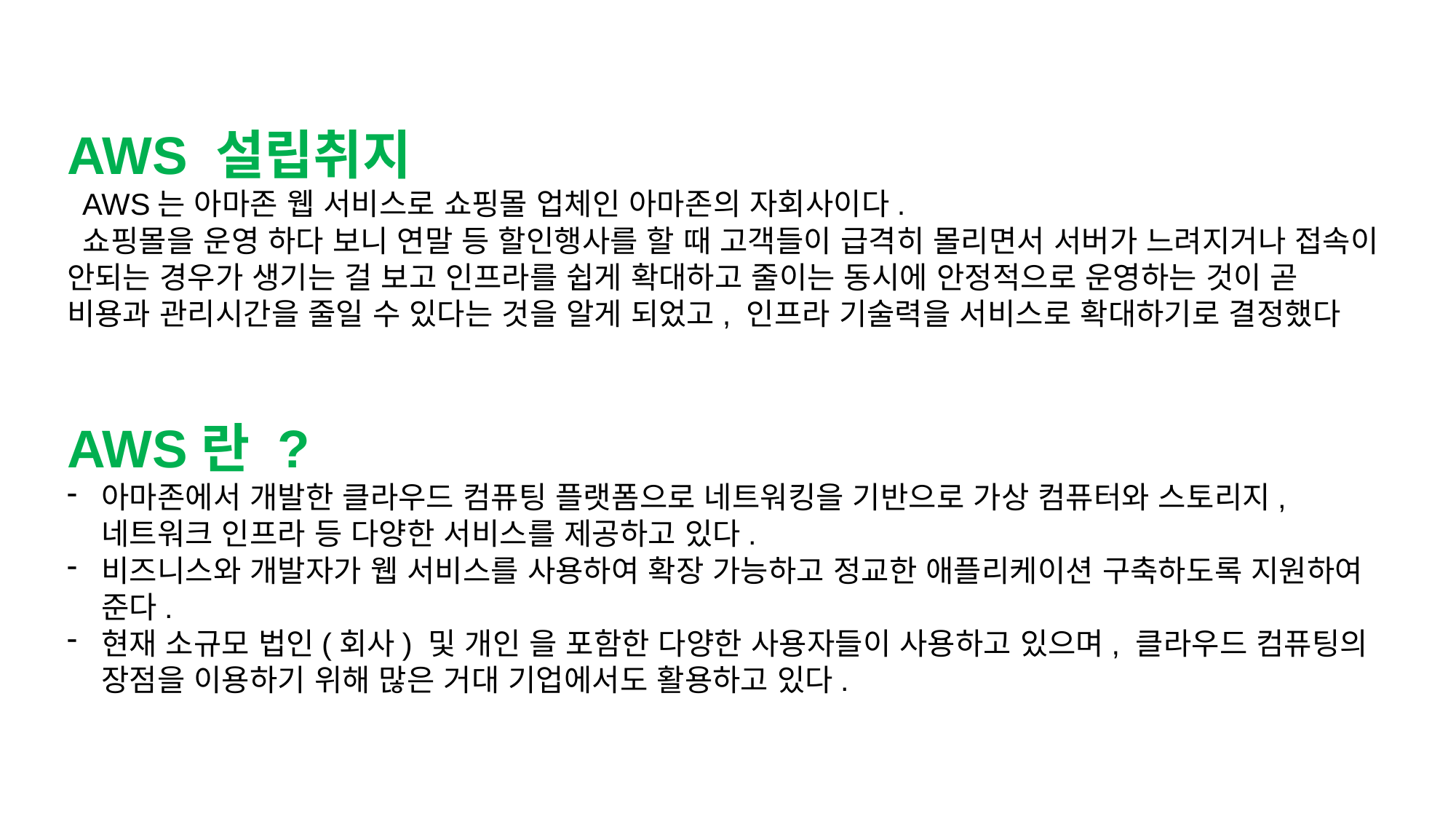

AWS 설립취지
  AWS는 아마존 웹 서비스로 쇼핑몰 업체인 아마존의 자회사이다.
 쇼핑몰을 운영 하다 보니 연말 등 할인행사를 할 때 고객들이 급격히 몰리면서 서버가 느려지거나 접속이 안되는 경우가 생기는 걸 보고 인프라를 쉽게 확대하고 줄이는 동시에 안정적으로 운영하는 것이 곧 비용과 관리시간을 줄일 수 있다는 것을 알게 되었고, 인프라 기술력을 서비스로 확대하기로 결정했다
AWS란 ?
아마존에서 개발한 클라우드 컴퓨팅 플랫폼으로 네트워킹을 기반으로 가상 컴퓨터와 스토리지, 네트워크 인프라 등 다양한 서비스를 제공하고 있다.
비즈니스와 개발자가 웹 서비스를 사용하여 확장 가능하고 정교한 애플리케이션 구축하도록 지원하여 준다.
현재 소규모 법인(회사) 및 개인 을 포함한 다양한 사용자들이 사용하고 있으며, 클라우드 컴퓨팅의 장점을 이용하기 위해 많은 거대 기업에서도 활용하고 있다.